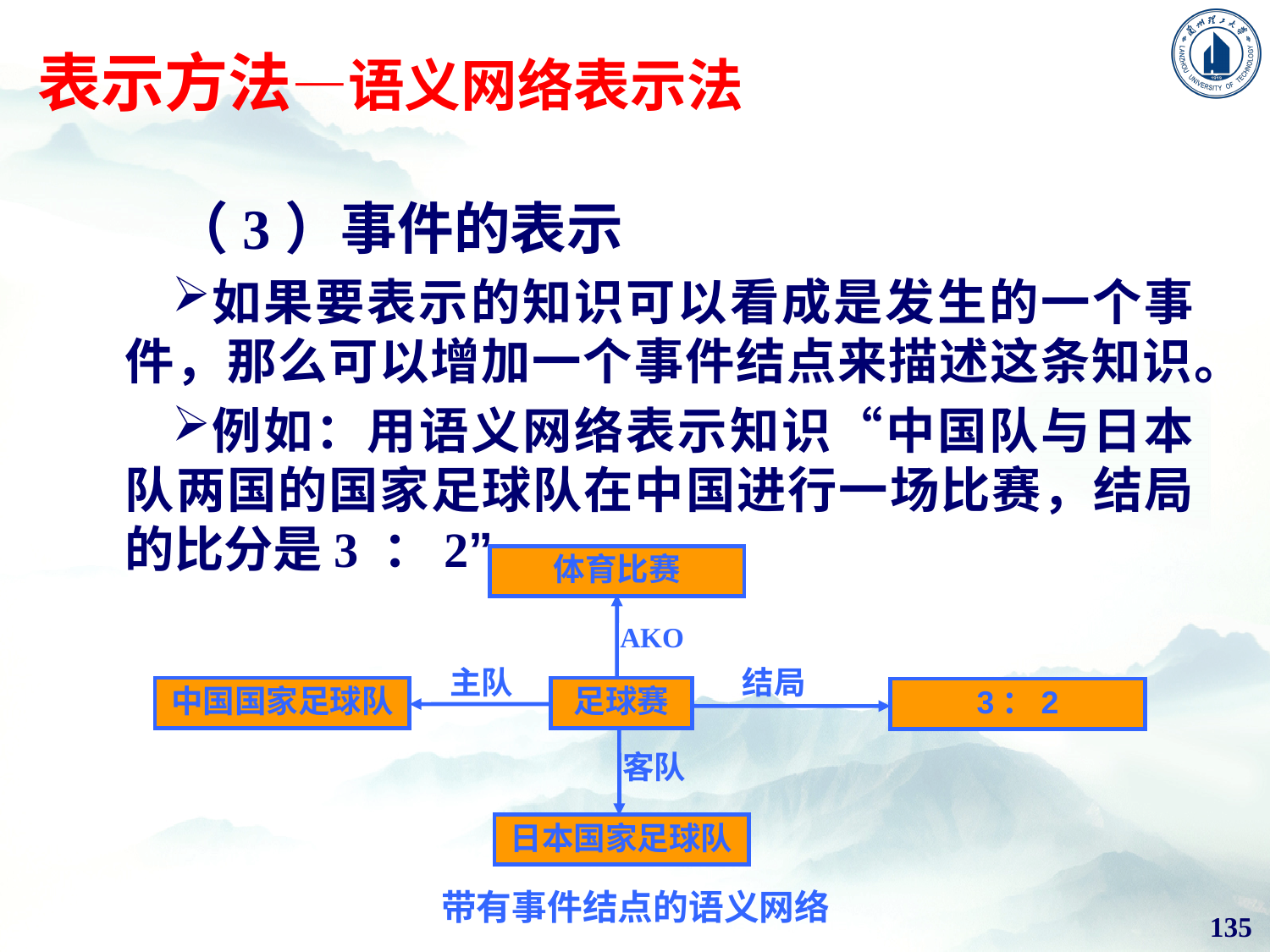

# 表示方法—语义网络表示法
（3）事件的表示
如果要表示的知识可以看成是发生的一个事件，那么可以增加一个事件结点来描述这条知识。
例如：用语义网络表示知识“中国队与日本队两国的国家足球队在中国进行一场比赛，结局的比分是3 ：2”。
体育比赛

AKO

主队
结局
中国国家足球队
3：2

客队
日本国家足球队
带有事件结点的语义网络
足球赛
135